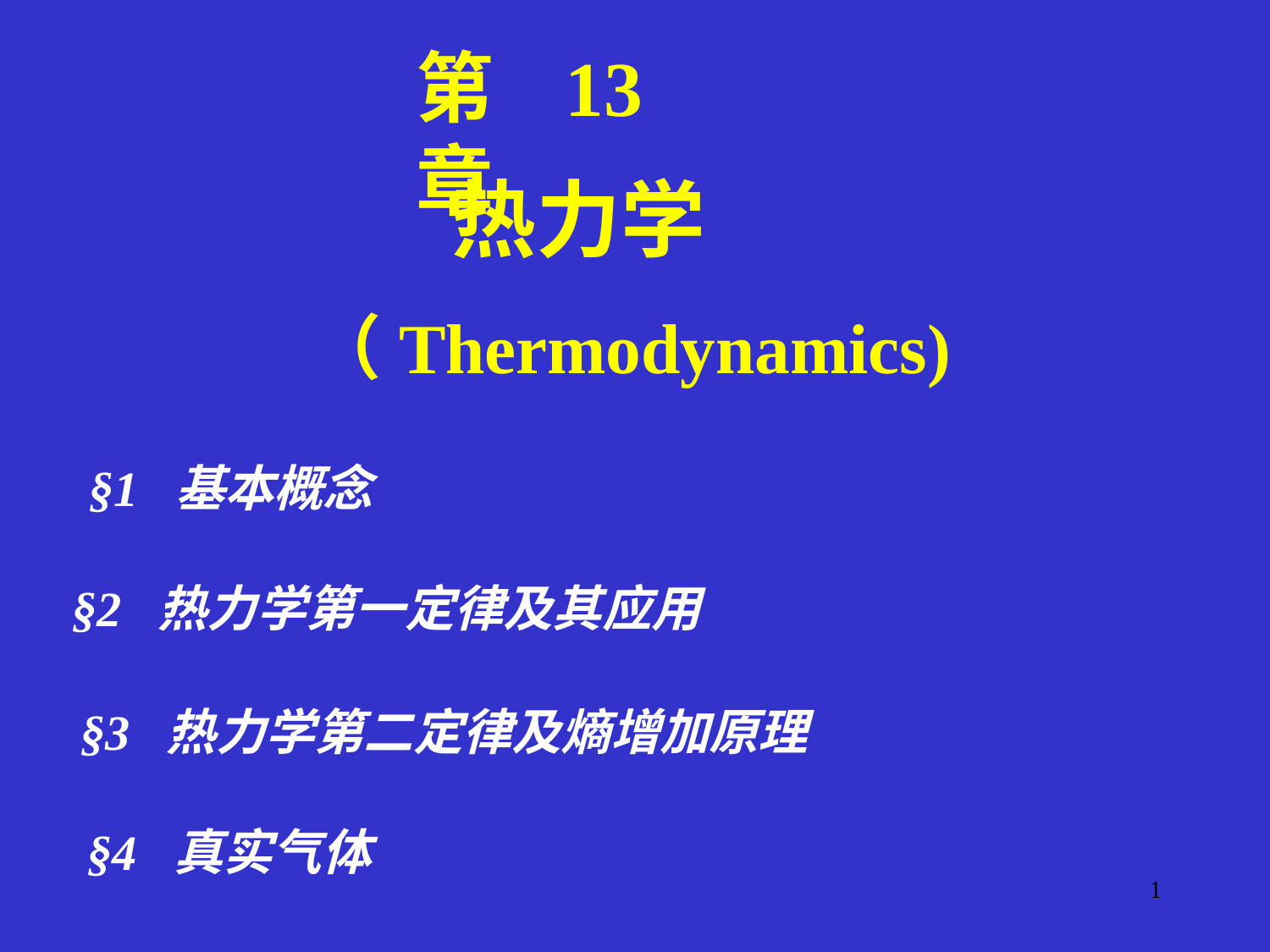

第   13  章
热力学
 （Thermodynamics)
§1  基本概念
§2  热力学第一定律及其应用
§3  热力学第二定律及熵增加原理
§4  真实气体
1